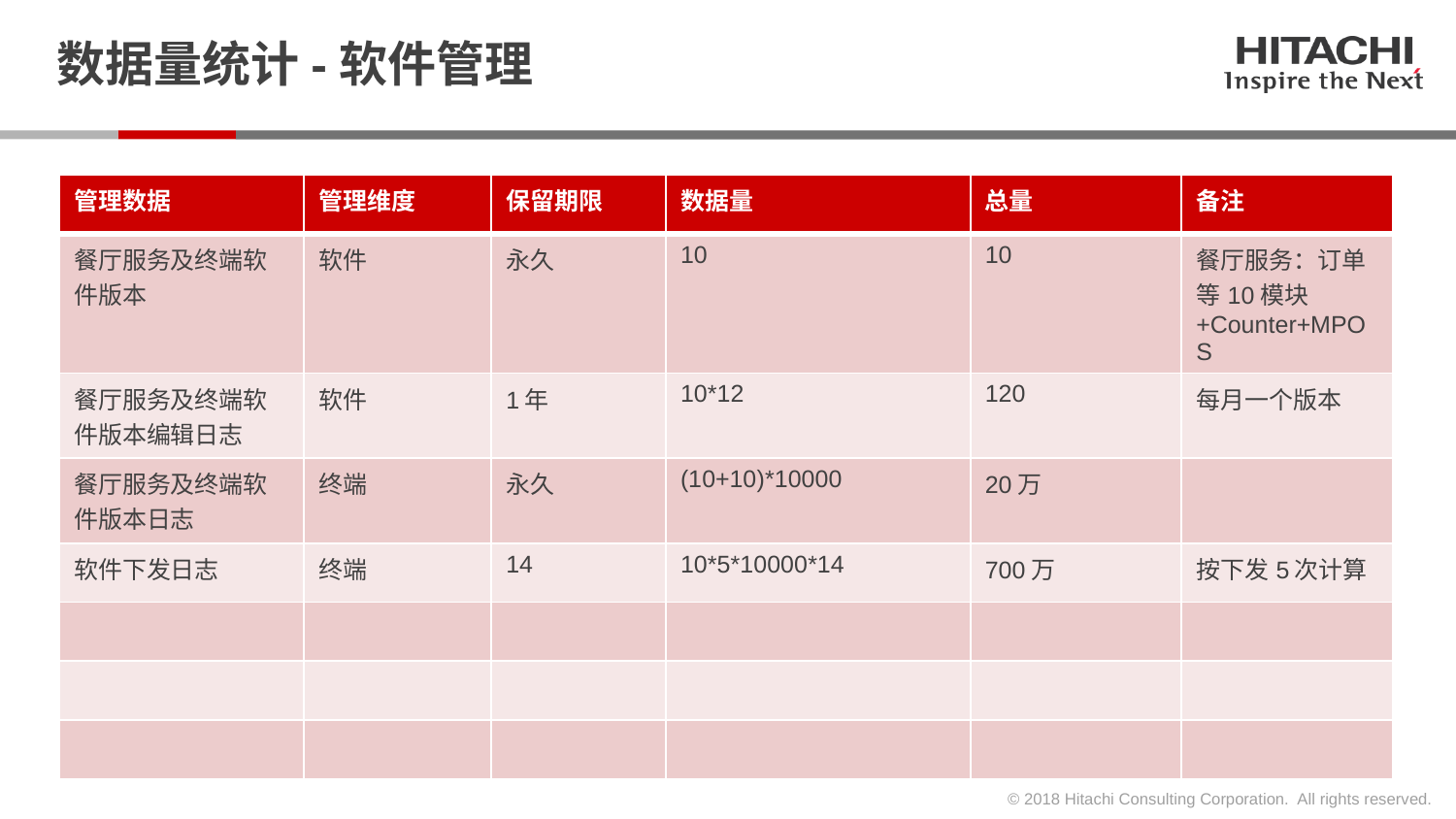

# 数据量统计-软件管理
| 管理数据 | 管理维度 | 保留期限 | 数据量 | 总量 | 备注 |
| --- | --- | --- | --- | --- | --- |
| 餐厅服务及终端软件版本 | 软件 | 永久 | 10 | 10 | 餐厅服务：订单等10模块+Counter+MPOS |
| 餐厅服务及终端软件版本编辑日志 | 软件 | 1年 | 10\*12 | 120 | 每月一个版本 |
| 餐厅服务及终端软件版本日志 | 终端 | 永久 | (10+10)\*10000 | 20万 |  |
| 软件下发日志 | 终端 | 14 | 10\*5\*10000\*14 | 700万 | 按下发5次计算 |
|  |  |  |  |  |  |
|  |  |  |  |  |  |
|  |  |  |  |  |  |